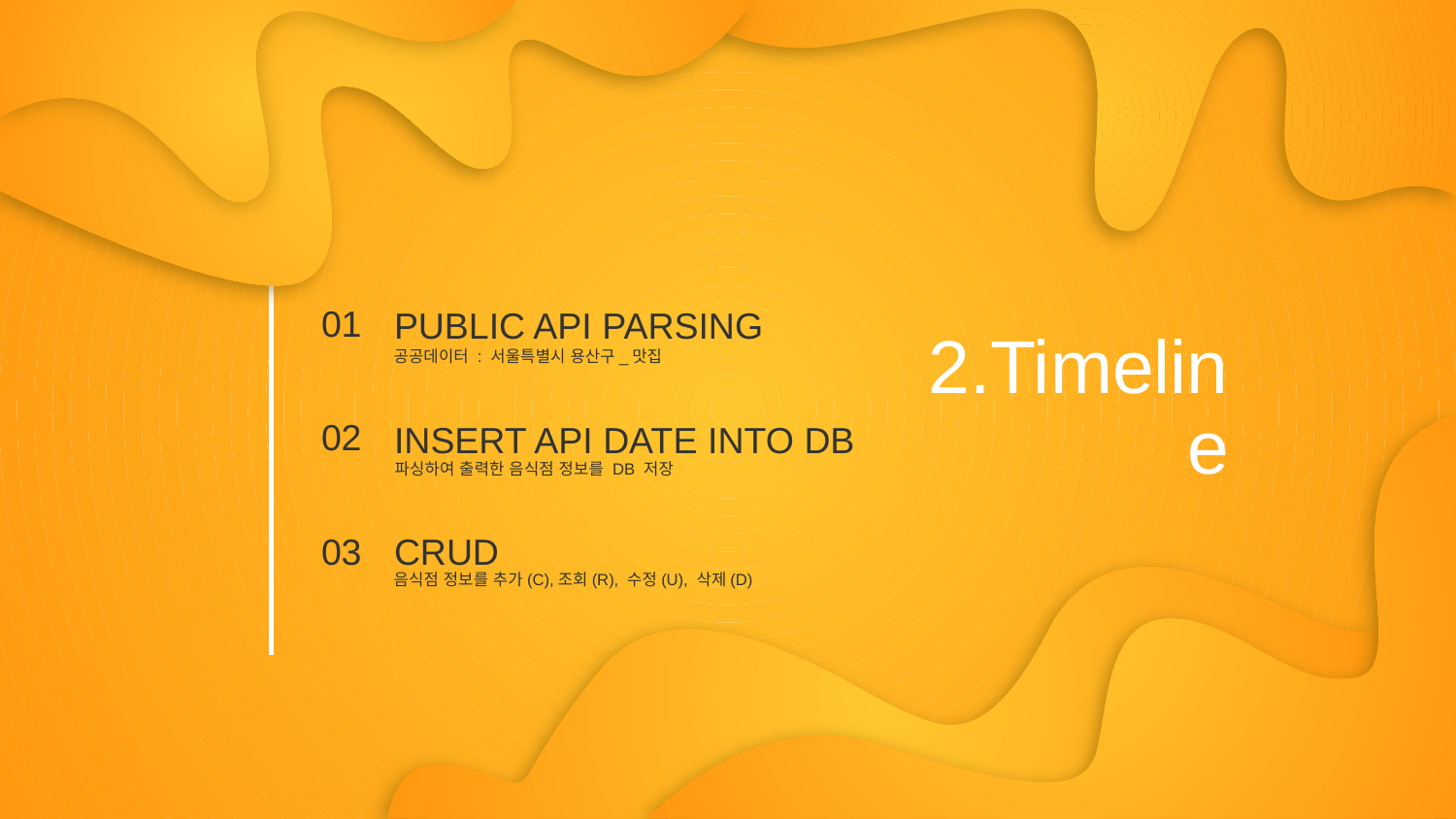

PUBLIC API PARSING
01
# 2.Timeline
공공데이터 : 서울특별시 용산구_맛집
INSERT API DATE INTO DB
02
파싱하여 출력한 음식점 정보를 DB 저장
CRUD
03
음식점 정보를 추가(C),조회(R), 수정(U), 삭제(D)